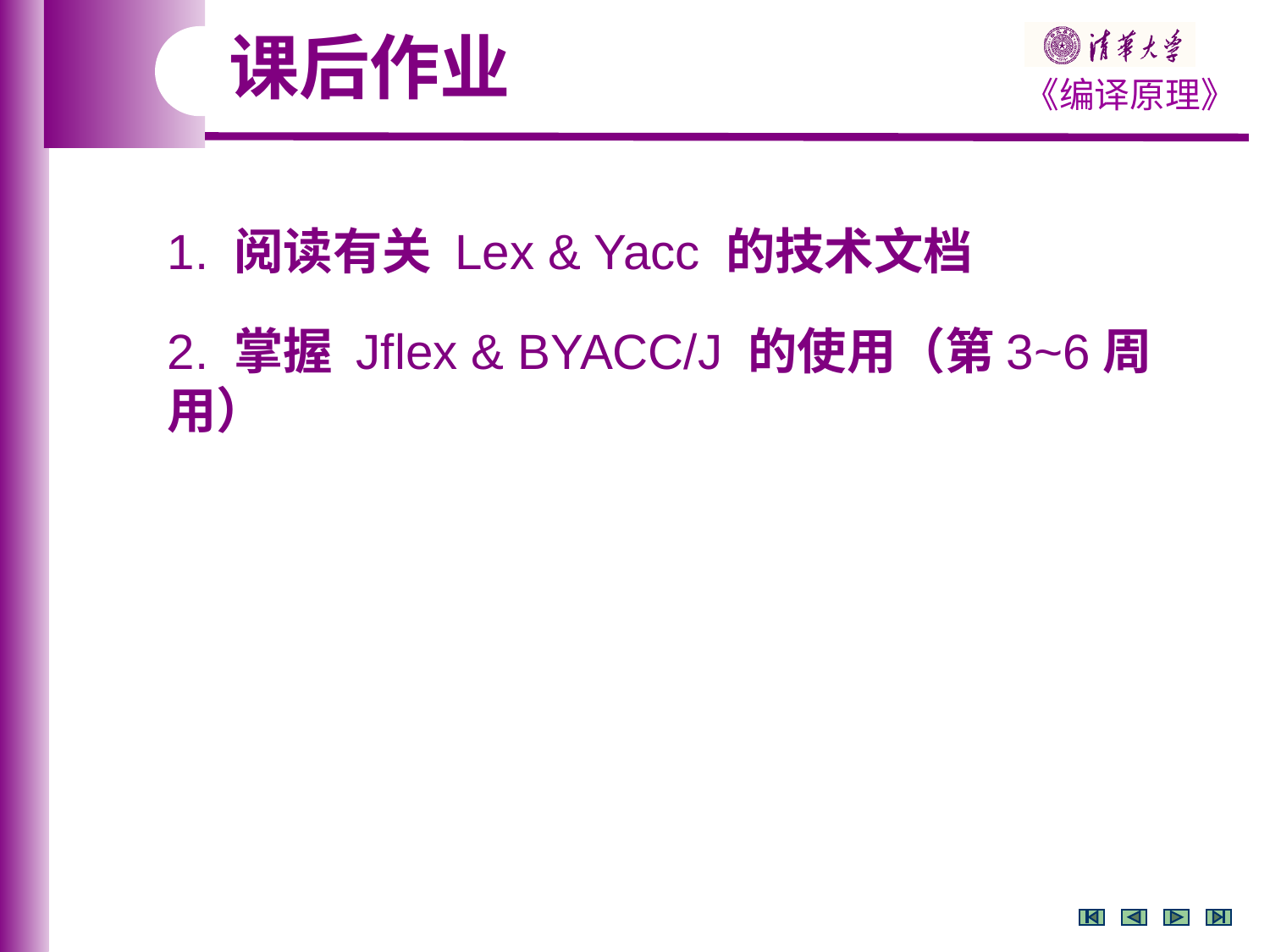

课后作业
1. 阅读有关 Lex & Yacc 的技术文档
2. 掌握 Jflex & BYACC/J 的使用（第3~6周用）